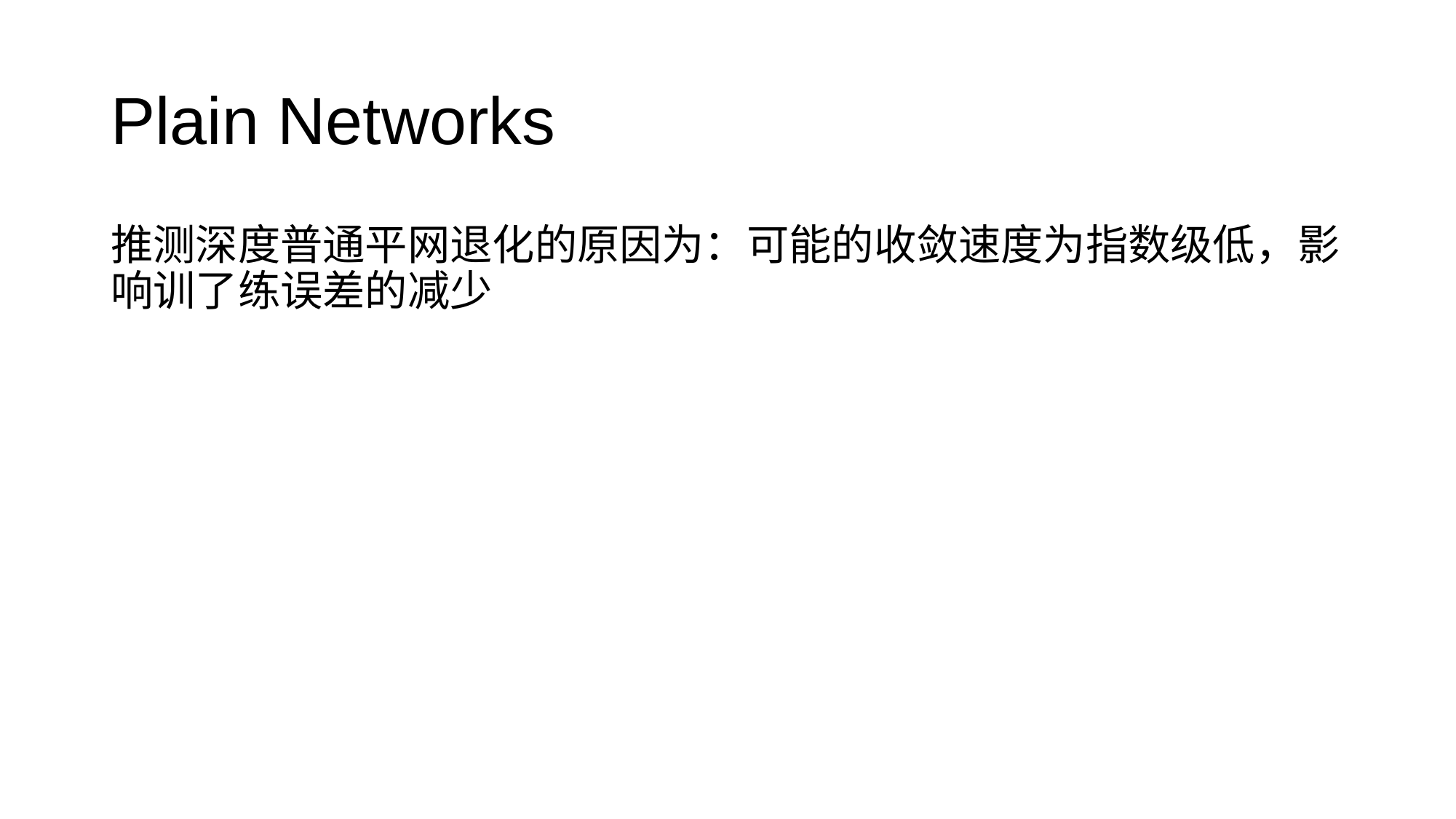

# Plain Networks
推测深度普通平网退化的原因为：可能的收敛速度为指数级低，影响训了练误差的减少